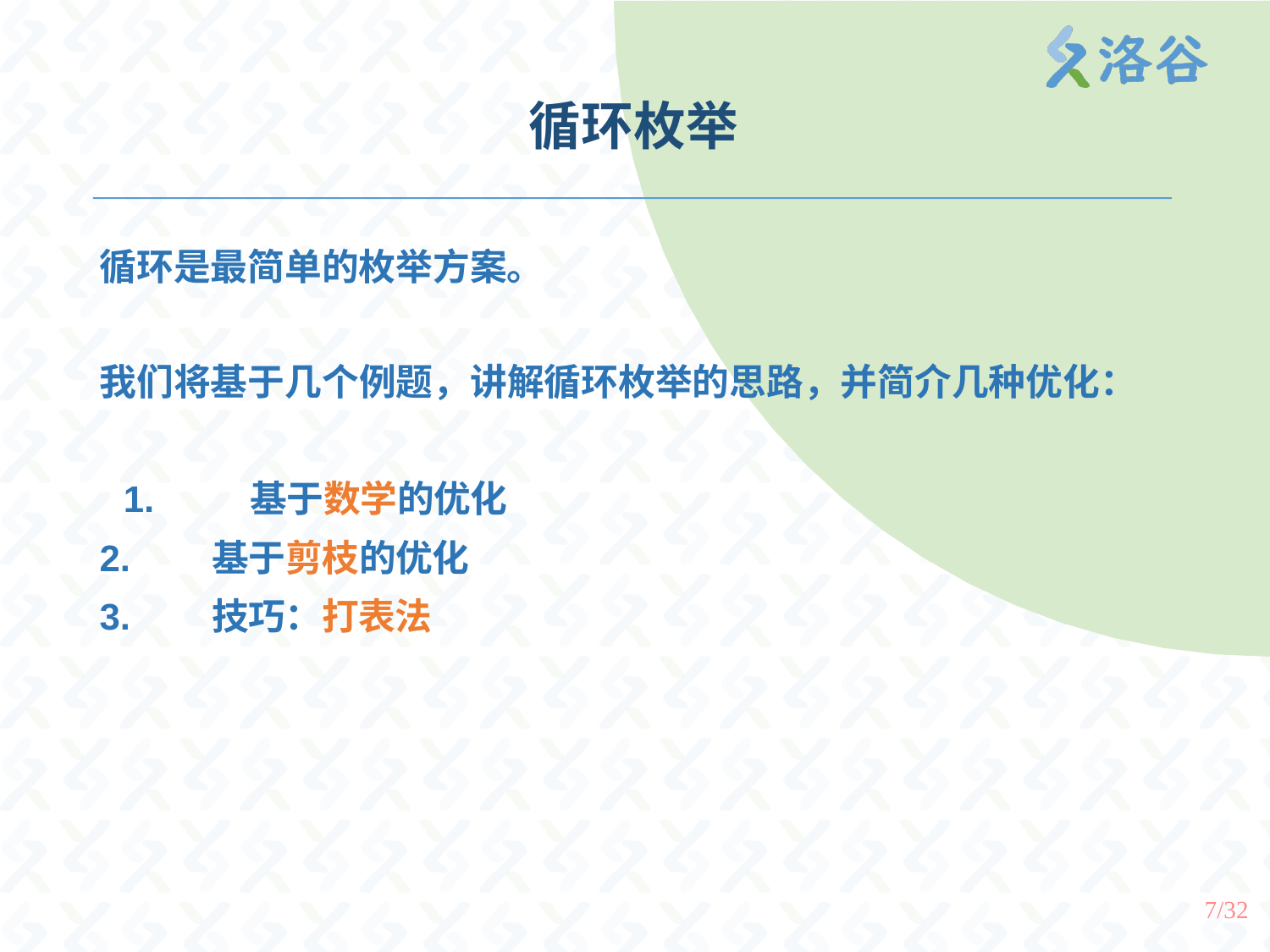

# 循环枚举

循环是最简单的枚举方案。
我们将基于几个例题，讲解循环枚举的思路，并简介几种优化： 1.	基于数学的优化

2.	基于剪枝的优化

3.	技巧：打表法
7/32